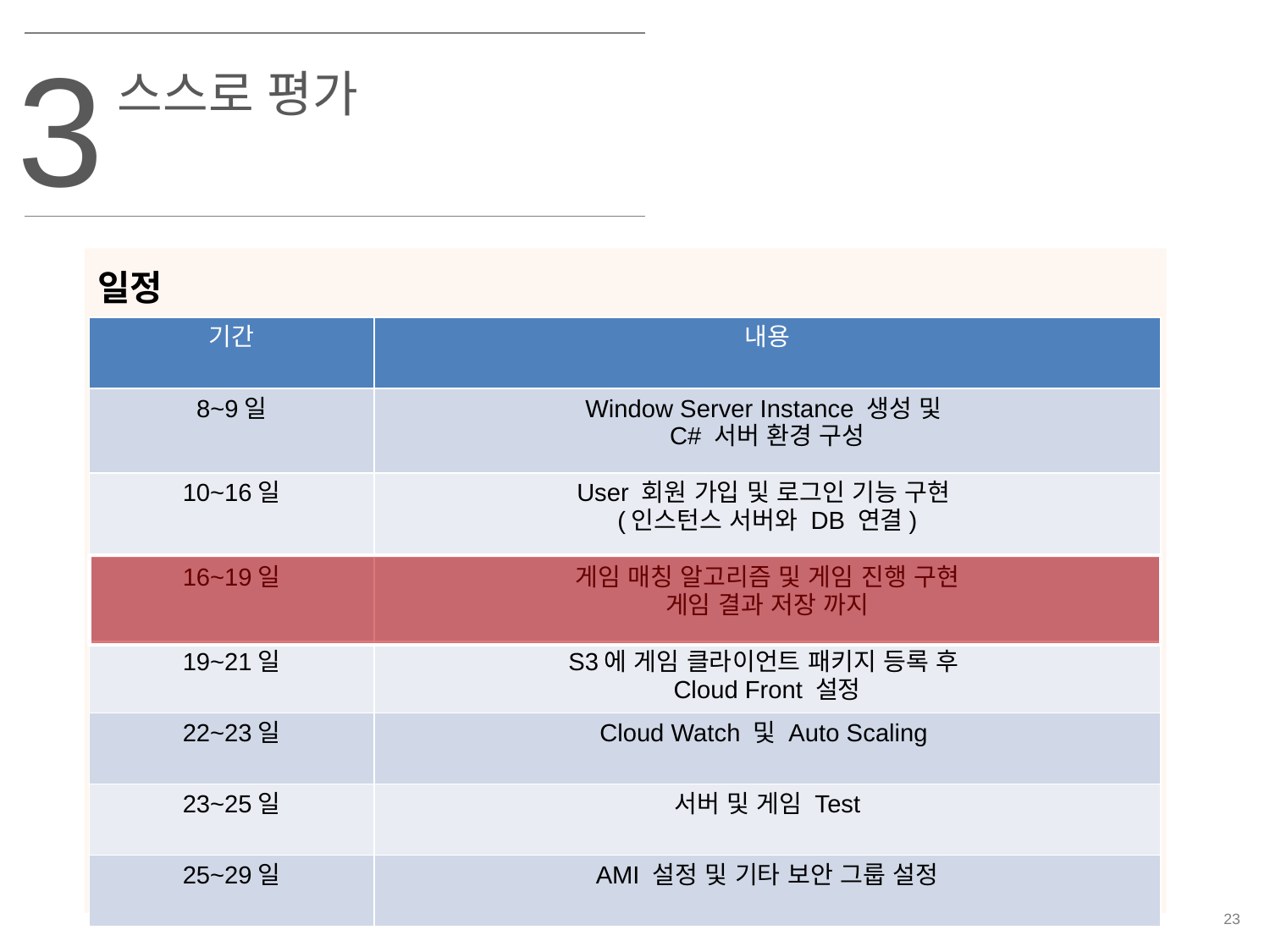

3
스스로 평가

일정

| 기간 | 내용 |
| --- | --- |
| 8~9일 | Window Server Instance 생성 및 C# 서버 환경 구성 |
| 10~16일 | User 회원 가입 및 로그인 기능 구현 (인스턴스 서버와 DB 연결) |
| 16~19일 | 게임 매칭 알고리즘 및 게임 진행 구현 게임 결과 저장 까지 |
| 19~21일 | S3에 게임 클라이언트 패키지 등록 후 Cloud Front 설정 |
| 22~23일 | Cloud Watch 및 Auto Scaling |
| 23~25일 | 서버 및 게임 Test |
| 25~29일 | AMI 설정 및 기타 보안 그룹 설정 |
자사
경쟁사